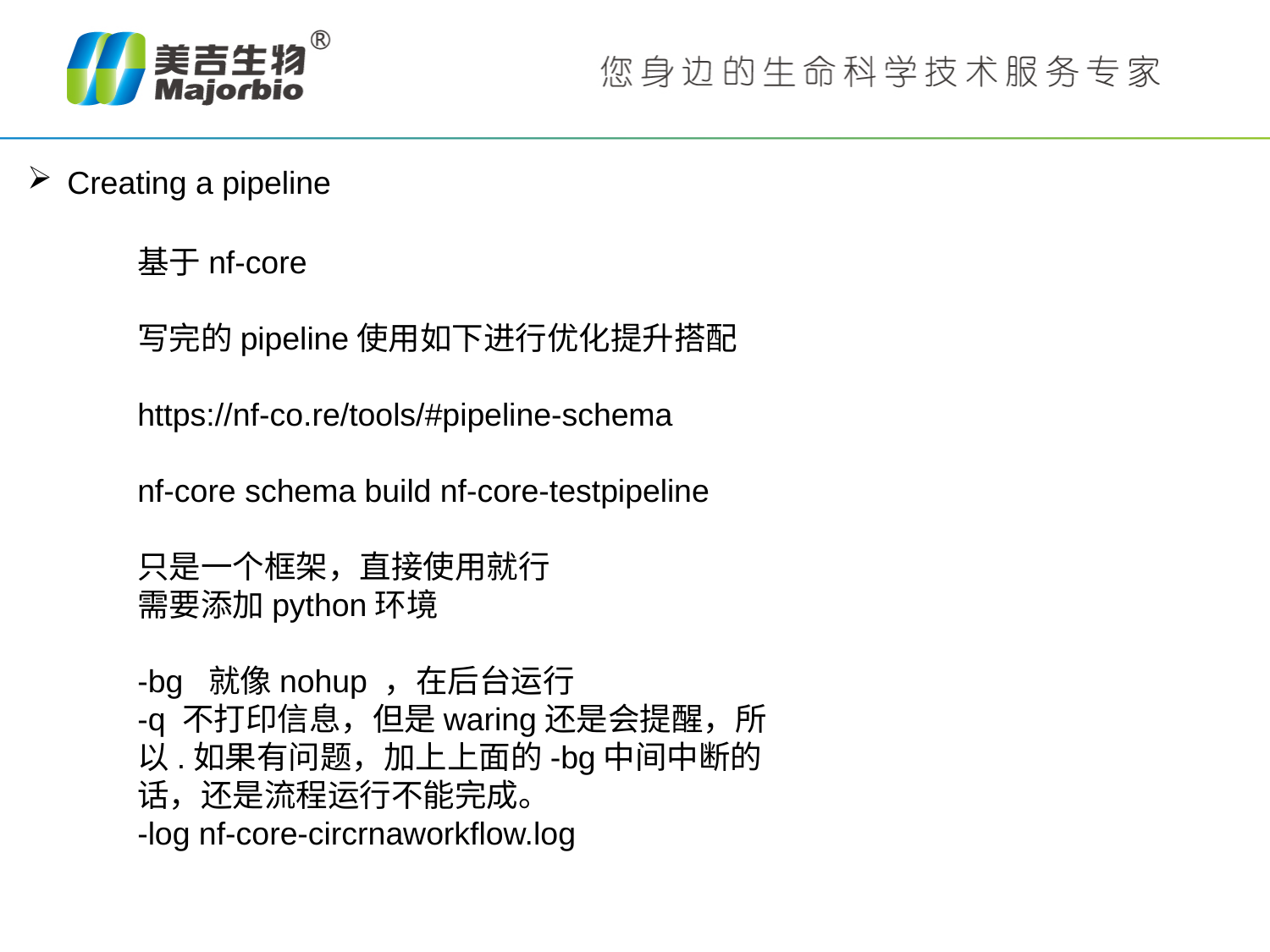

Creating a pipeline

基于nf-core

写完的pipeline使用如下进行优化提升搭配

https://nf-co.re/tools/#pipeline-schema

nf-core schema build nf-core-testpipeline

只是一个框架，直接使用就行
需要添加python环境

-bg  就像nohup ，在后台运行
-q 不打印信息，但是waring还是会提醒，所以.如果有问题，加上上面的-bg中间中断的话，还是流程运行不能完成。
-log nf-core-circrnaworkflow.log